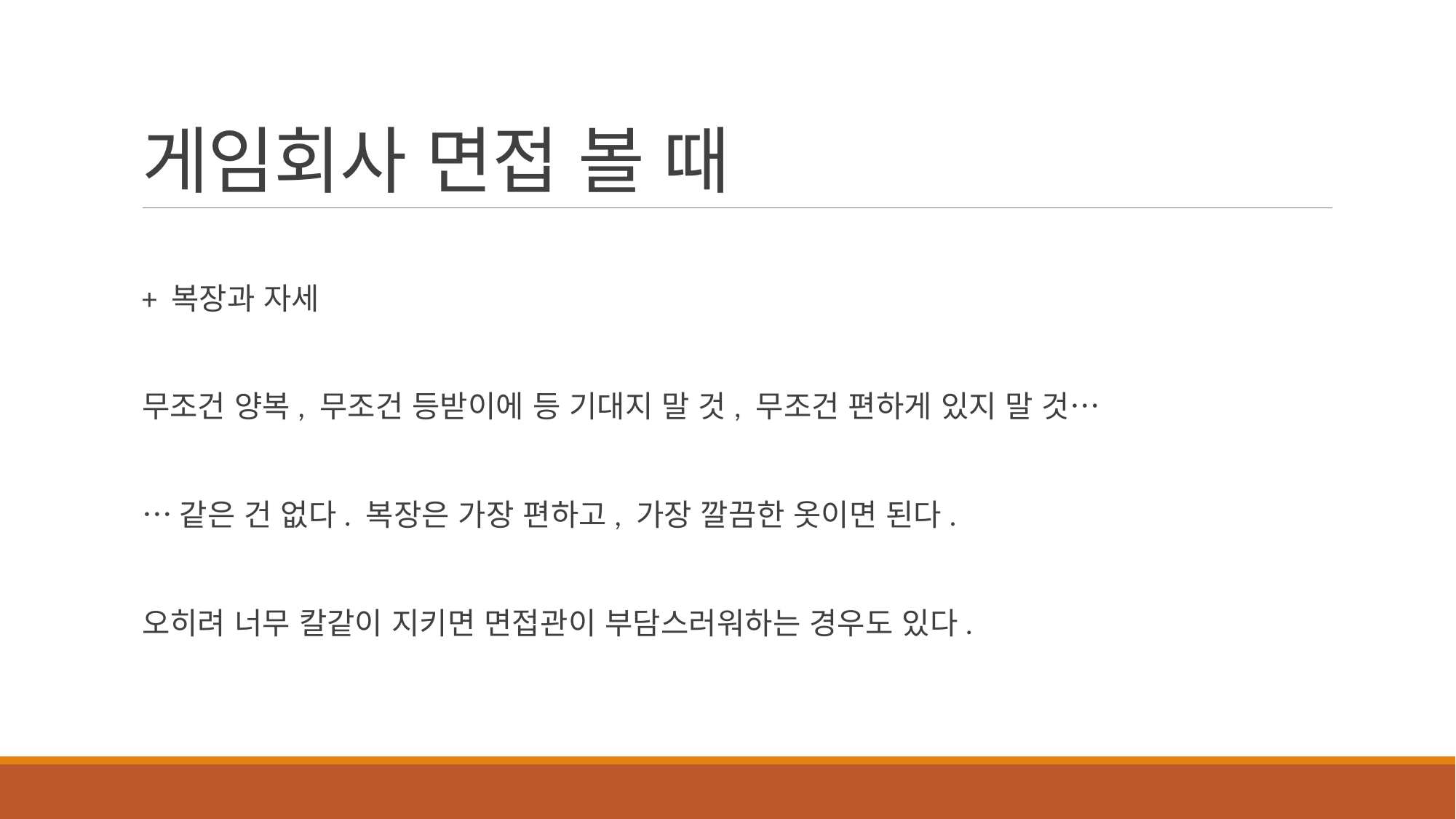

# 게임회사 면접 볼 때

+ 복장과 자세

무조건 양복, 무조건 등받이에 등 기대지 말 것, 무조건 편하게 있지 말 것…

…같은 건 없다. 복장은 가장 편하고, 가장 깔끔한 옷이면 된다.

오히려 너무 칼같이 지키면 면접관이 부담스러워하는 경우도 있다.